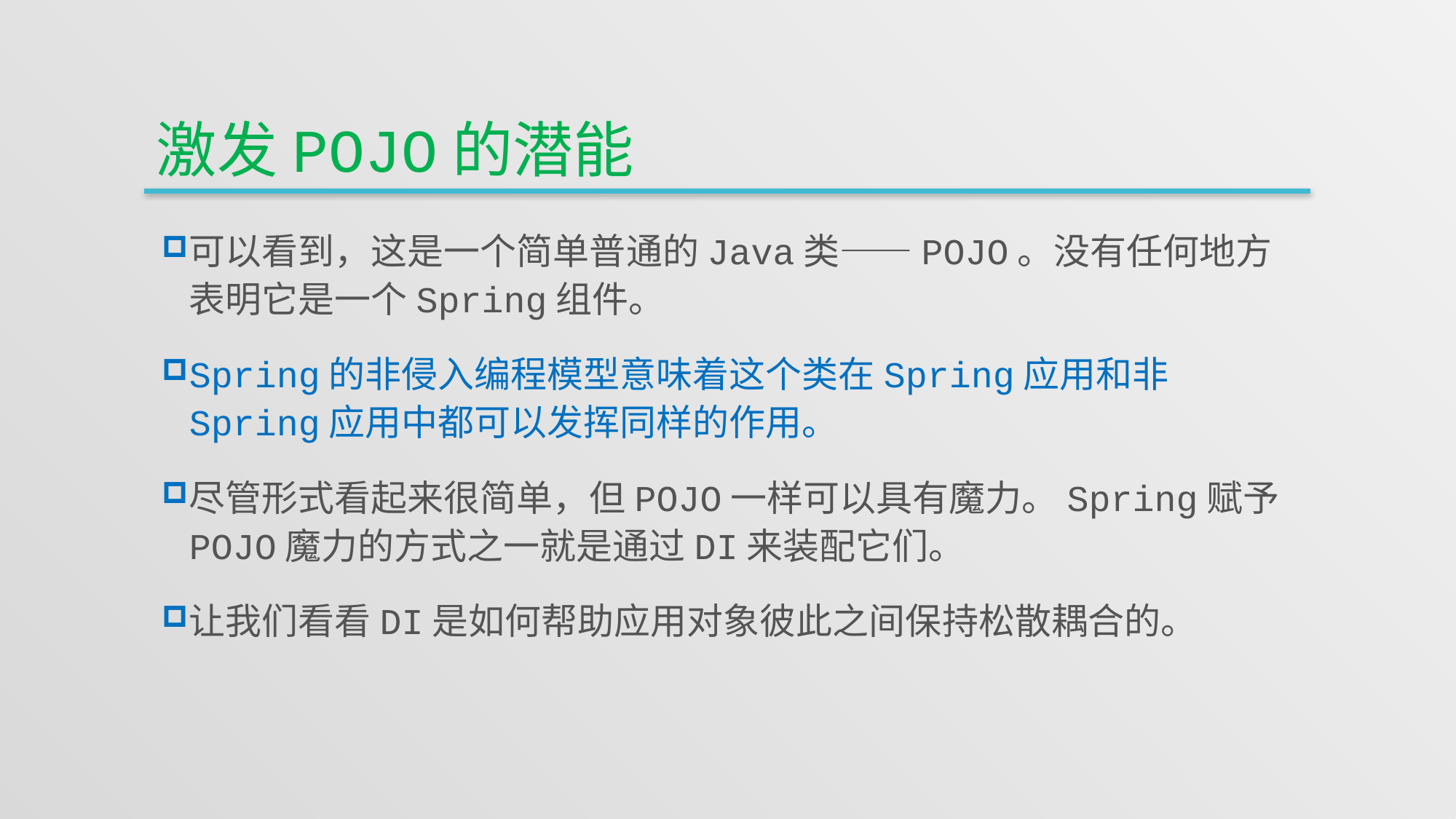

# 激发PoJO的潜能
可以看到，这是一个简单普通的Java类——POJO。没有任何地方表明它是一个Spring组件。
Spring的非侵入编程模型意味着这个类在Spring应用和非Spring应用中都可以发挥同样的作用。
尽管形式看起来很简单，但POJO一样可以具有魔力。Spring赋予POJO魔力的方式之一就是通过DI来装配它们。
让我们看看DI是如何帮助应用对象彼此之间保持松散耦合的。